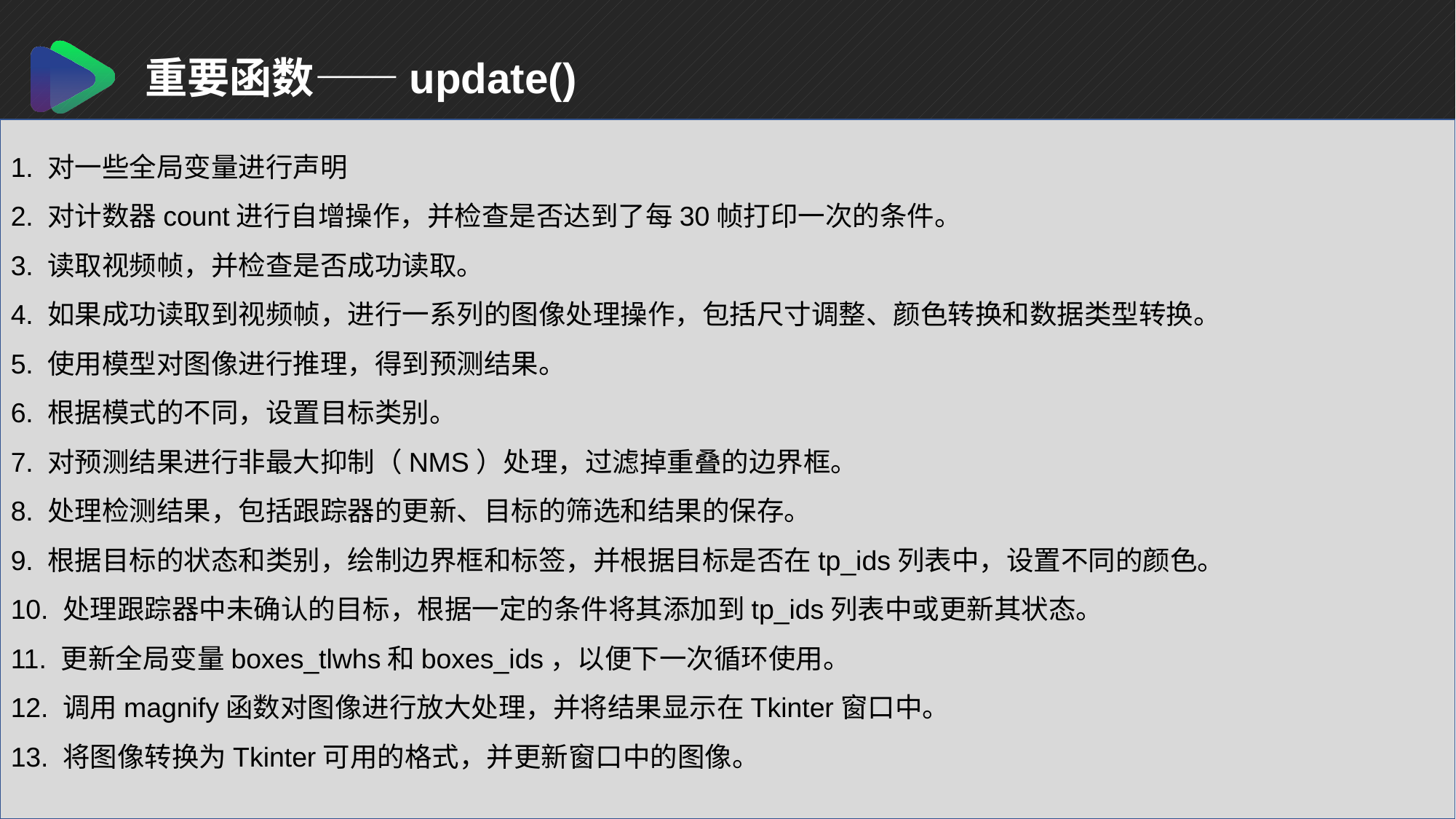

重要函数——update()
1. 对一些全局变量进行声明
2. 对计数器count进行自增操作，并检查是否达到了每30帧打印一次的条件。
3. 读取视频帧，并检查是否成功读取。
4. 如果成功读取到视频帧，进行一系列的图像处理操作，包括尺寸调整、颜色转换和数据类型转换。
5. 使用模型对图像进行推理，得到预测结果。
6. 根据模式的不同，设置目标类别。
7. 对预测结果进行非最大抑制（NMS）处理，过滤掉重叠的边界框。
8. 处理检测结果，包括跟踪器的更新、目标的筛选和结果的保存。
9. 根据目标的状态和类别，绘制边界框和标签，并根据目标是否在tp_ids列表中，设置不同的颜色。
10. 处理跟踪器中未确认的目标，根据一定的条件将其添加到tp_ids列表中或更新其状态。
11. 更新全局变量boxes_tlwhs和boxes_ids，以便下一次循环使用。
12. 调用magnify函数对图像进行放大处理，并将结果显示在Tkinter窗口中。
13. 将图像转换为Tkinter可用的格式，并更新窗口中的图像。